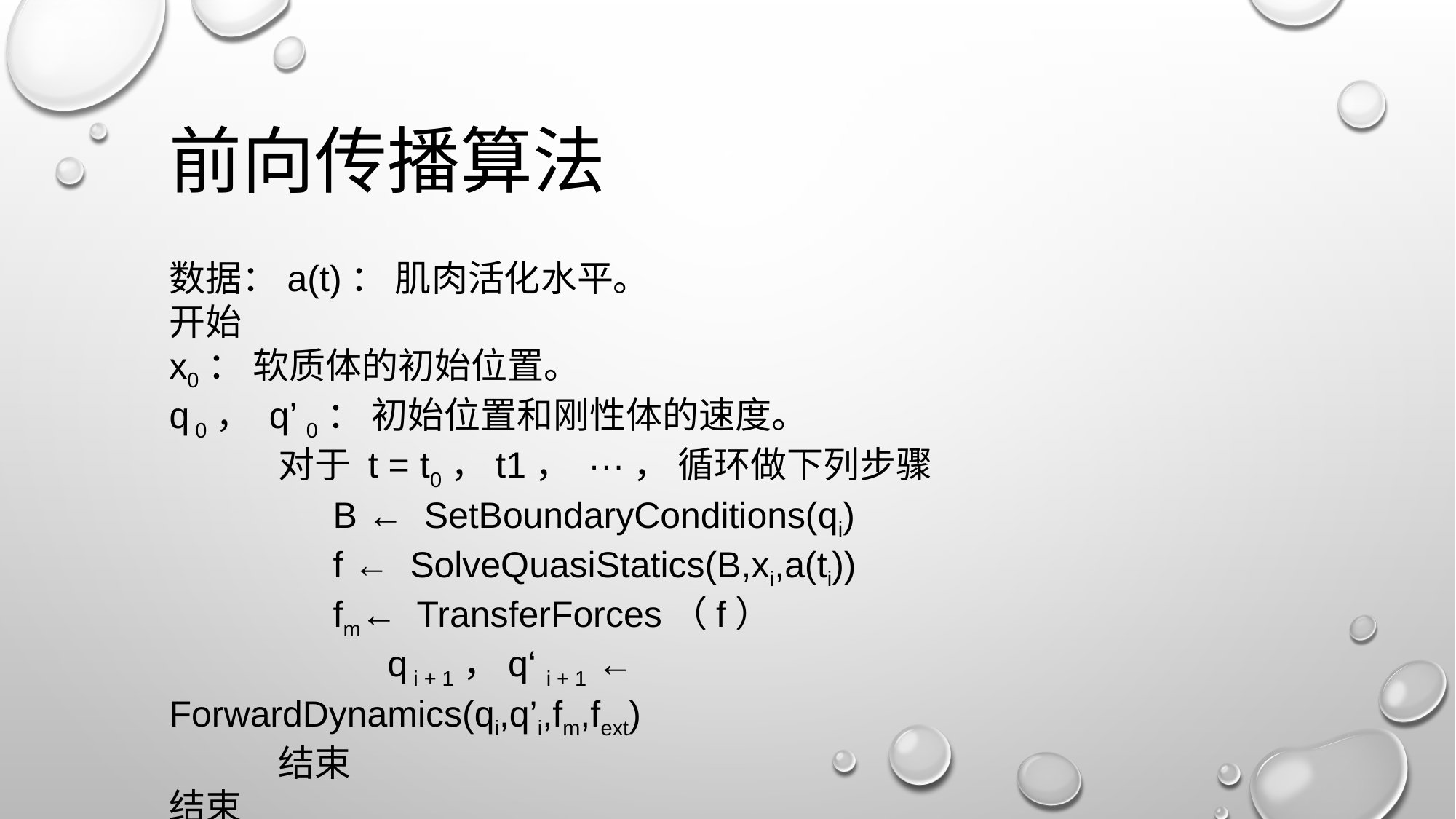

前向传播算法
数据：a(t)： 肌肉活化水平。
开始
x0： 软质体的初始位置。
q 0， q’ 0： 初始位置和刚性体的速度。
	对于 t = t0，t1， ···， 循环做下列步骤
	B ←  SetBoundaryConditions(qi)
	f ←  SolveQuasiStatics(B,xi,a(ti))
	fm←  TransferForces（f）
		q i + 1，q‘ i + 1 ← ForwardDynamics(qi,q’i,fm,fext)
	结束
结束